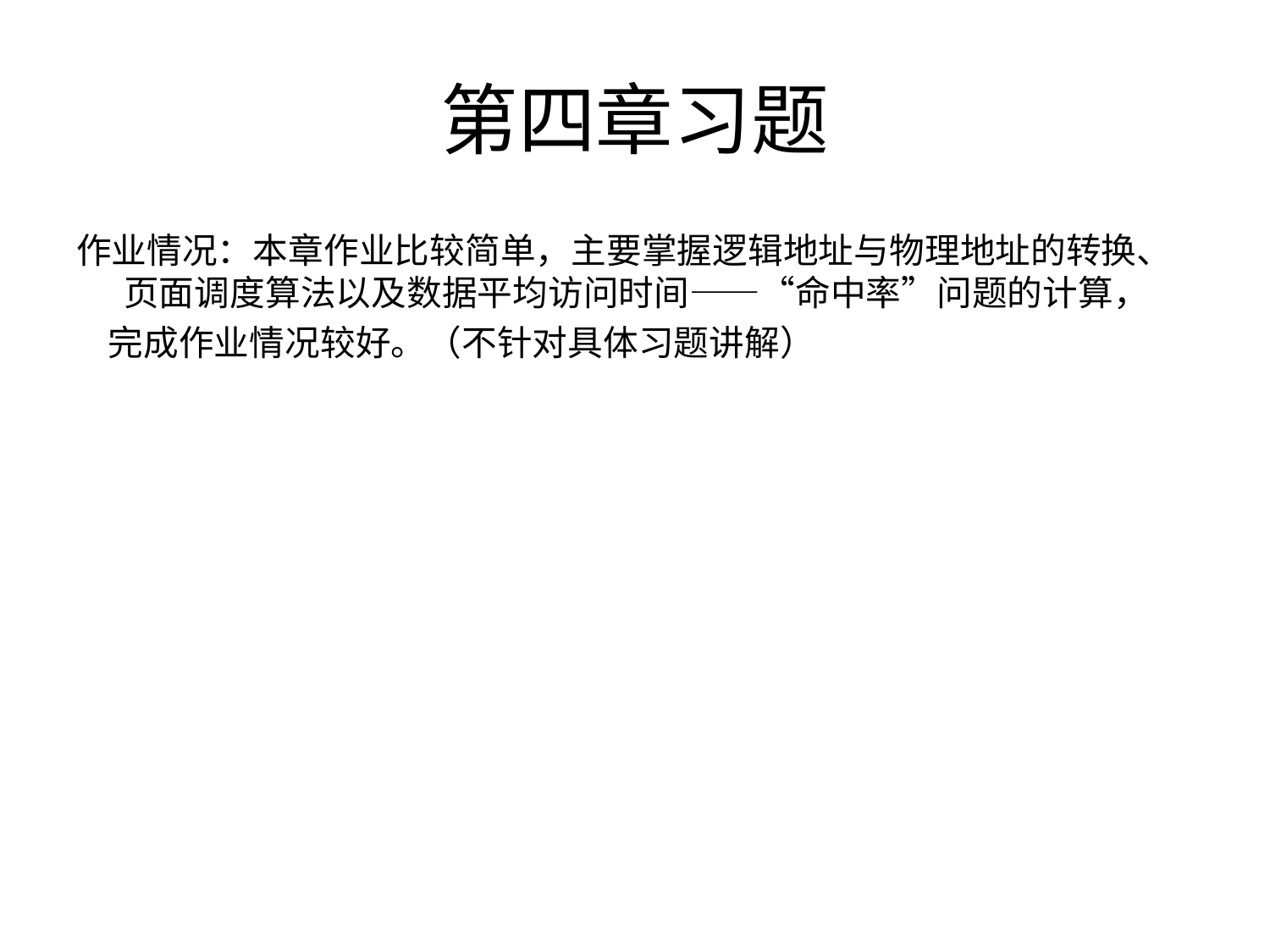

# 第四章习题
作业情况：本章作业比较简单，主要掌握逻辑地址与物理地址的转换、页面调度算法以及数据平均访问时间——“命中率”问题的计算，
   完成作业情况较好。（不针对具体习题讲解）